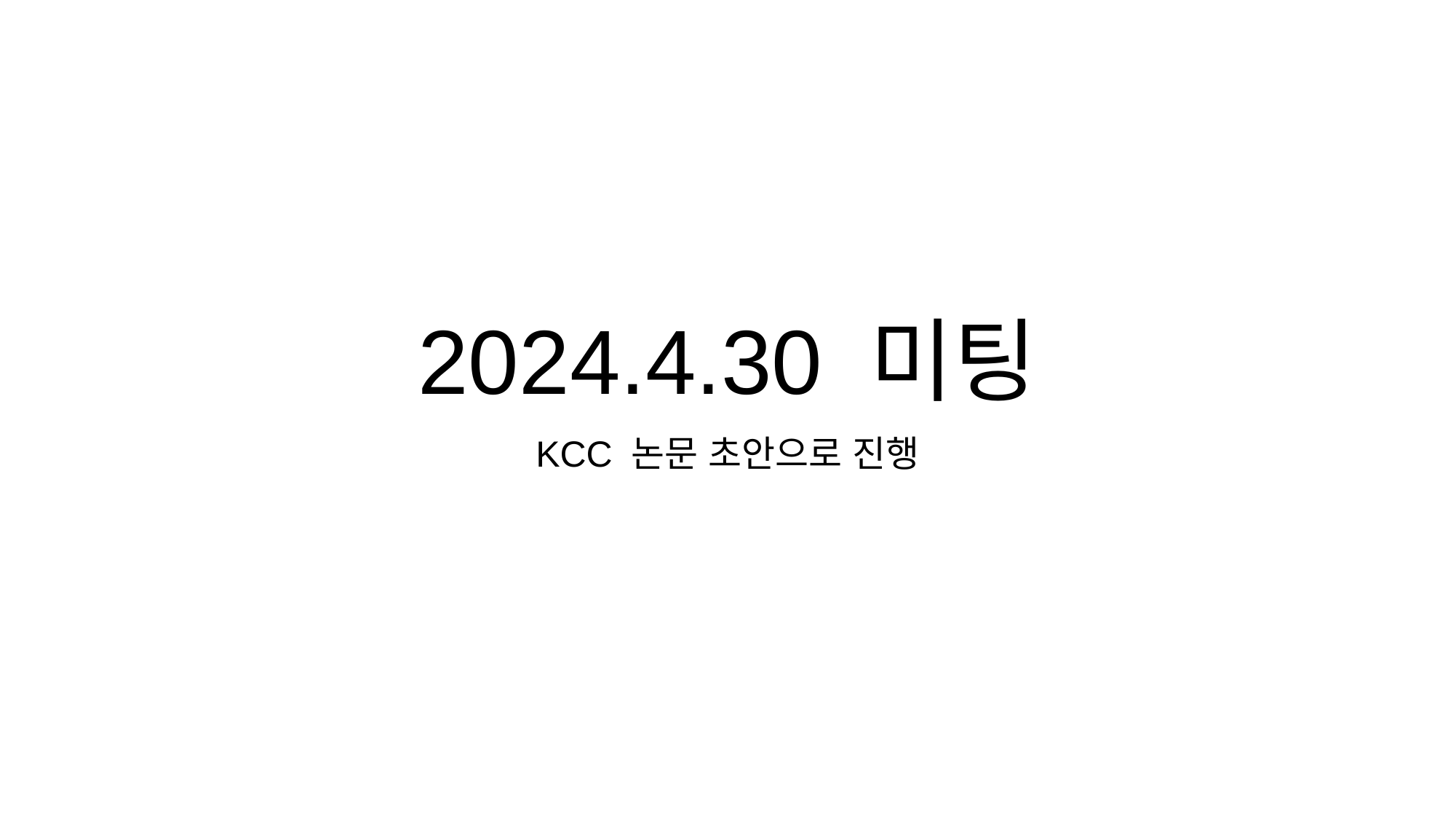

# 2024.4.30 미팅
KCC 논문 초안으로 진행